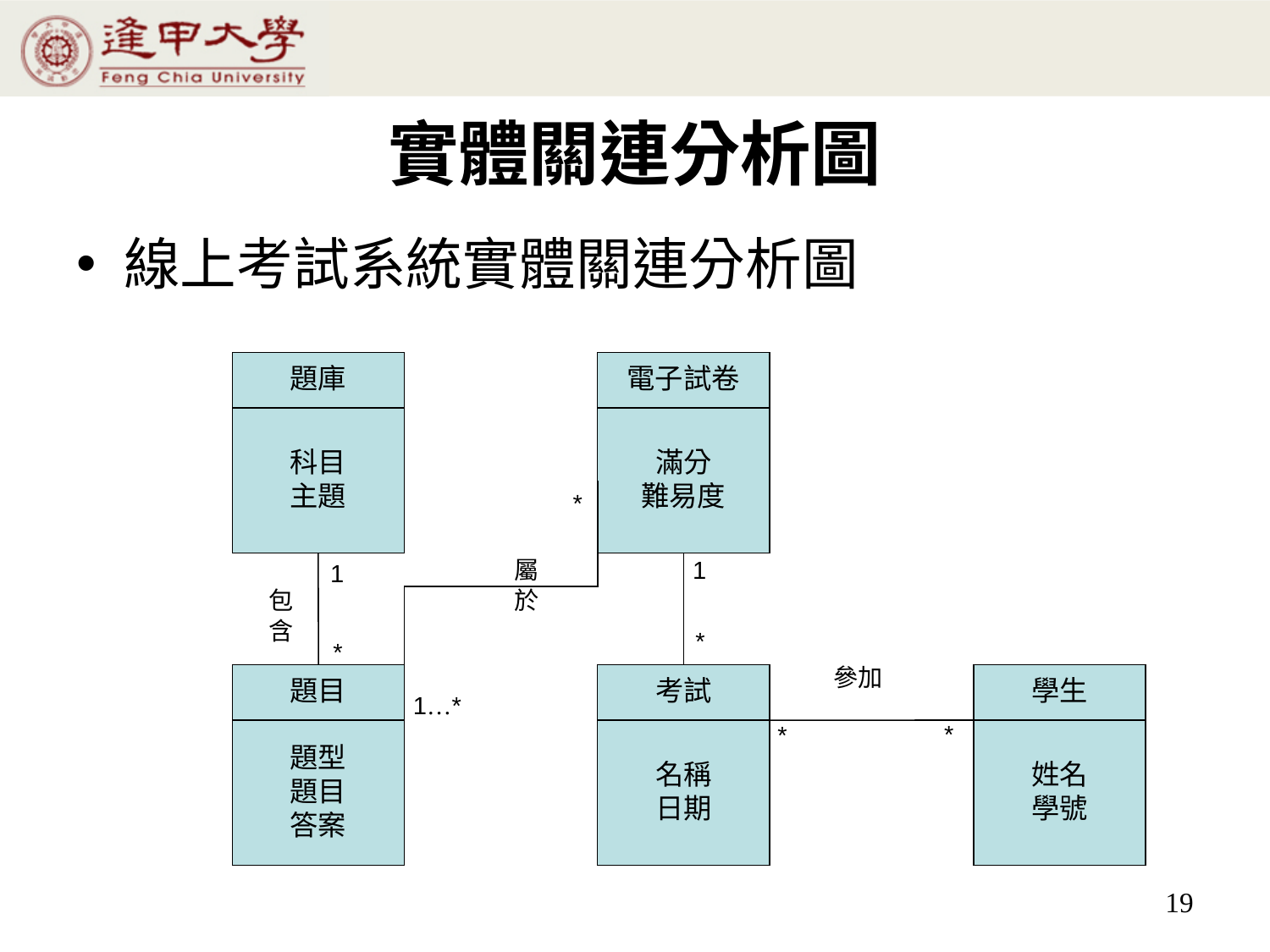

# 實體關連分析圖
線上考試系統實體關連分析圖

題庫
電子試卷
科目
主題
滿分
難易度
*
屬
於
1
1
包
含
*
*
 參加
題目
考試
學生
1…*
*
*
題型
題目
答案
名稱
日期
姓名
學號

19